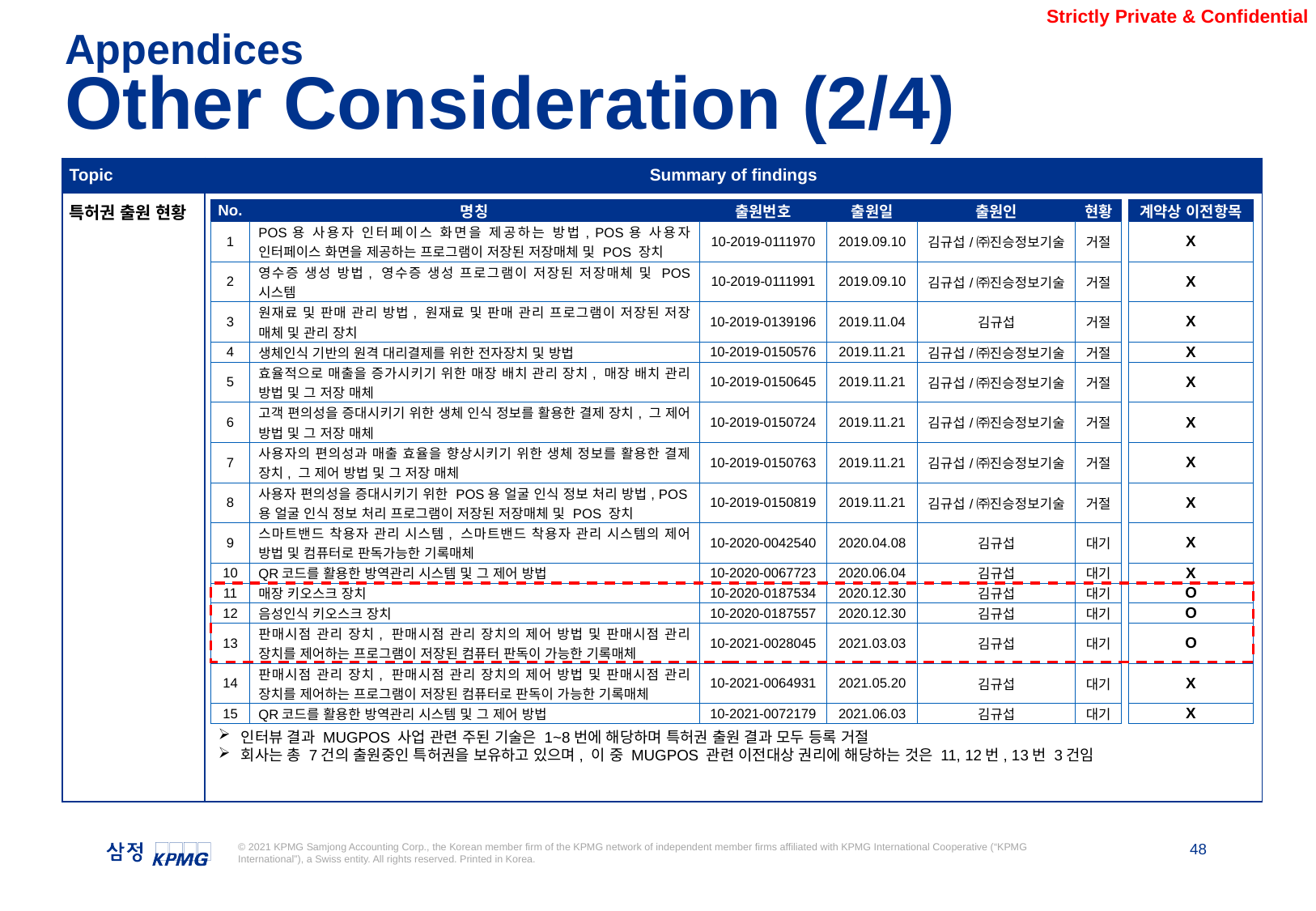

Appendices
Other Consideration (2/4)
| Topic | Summary of findings |
| --- | --- |
| 특허권 출원 현황 |  |
| No. | 명칭 | 출원번호 | 출원일 | 출원인 | 현황 |
| --- | --- | --- | --- | --- | --- |
| 1 | POS용 사용자 인터페이스 화면을 제공하는 방법, POS용 사용자 인터페이스 화면을 제공하는 프로그램이 저장된 저장매체 및 POS 장치 | 10-2019-0111970 | 2019.09.10 | 김규섭/㈜진승정보기술 | 거절 |
| 2 | 영수증 생성 방법, 영수증 생성 프로그램이 저장된 저장매체 및 POS 시스템 | 10-2019-0111991 | 2019.09.10 | 김규섭/㈜진승정보기술 | 거절 |
| 3 | 원재료 및 판매 관리 방법, 원재료 및 판매 관리 프로그램이 저장된 저장 매체 및 관리 장치 | 10-2019-0139196 | 2019.11.04 | 김규섭 | 거절 |
| 4 | 생체인식 기반의 원격 대리결제를 위한 전자장치 및 방법 | 10-2019-0150576 | 2019.11.21 | 김규섭/㈜진승정보기술 | 거절 |
| 5 | 효율적으로 매출을 증가시키기 위한 매장 배치 관리 장치, 매장 배치 관리 방법 및 그 저장 매체 | 10-2019-0150645 | 2019.11.21 | 김규섭/㈜진승정보기술 | 거절 |
| 6 | 고객 편의성을 증대시키기 위한 생체 인식 정보를 활용한 결제 장치, 그 제어 방법 및 그 저장 매체 | 10-2019-0150724 | 2019.11.21 | 김규섭/㈜진승정보기술 | 거절 |
| 7 | 사용자의 편의성과 매출 효율을 향상시키기 위한 생체 정보를 활용한 결제 장치, 그 제어 방법 및 그 저장 매체 | 10-2019-0150763 | 2019.11.21 | 김규섭/㈜진승정보기술 | 거절 |
| 8 | 사용자 편의성을 증대시키기 위한 POS용 얼굴 인식 정보 처리 방법, POS용 얼굴 인식 정보 처리 프로그램이 저장된 저장매체 및 POS 장치 | 10-2019-0150819 | 2019.11.21 | 김규섭/㈜진승정보기술 | 거절 |
| 9 | 스마트밴드 착용자 관리 시스템, 스마트밴드 착용자 관리 시스템의 제어 방법 및 컴퓨터로 판독가능한 기록매체 | 10-2020-0042540 | 2020.04.08 | 김규섭 | 대기 |
| 10 | QR코드를 활용한 방역관리 시스템 및 그 제어 방법 | 10-2020-0067723 | 2020.06.04 | 김규섭 | 대기 |
| 11 | 매장 키오스크 장치 | 10-2020-0187534 | 2020.12.30 | 김규섭 | 대기 |
| 12 | 음성인식 키오스크 장치 | 10-2020-0187557 | 2020.12.30 | 김규섭 | 대기 |
| 13 | 판매시점 관리 장치, 판매시점 관리 장치의 제어 방법 및 판매시점 관리 장치를 제어하는 프로그램이 저장된 컴퓨터 판독이 가능한 기록매체 | 10-2021-0028045 | 2021.03.03 | 김규섭 | 대기 |
| 14 | 판매시점 관리 장치, 판매시점 관리 장치의 제어 방법 및 판매시점 관리 장치를 제어하는 프로그램이 저장된 컴퓨터로 판독이 가능한 기록매체 | 10-2021-0064931 | 2021.05.20 | 김규섭 | 대기 |
| 15 | QR코드를 활용한 방역관리 시스템 및 그 제어 방법 | 10-2021-0072179 | 2021.06.03 | 김규섭 | 대기 |
| 계약상 이전항목 |
| --- |
| X |
| X |
| X |
| X |
| X |
| X |
| X |
| X |
| X |
| X |
| O |
| O |
| O |
| X |
| X |

인터뷰 결과 MUGPOS 사업 관련 주된 기술은 1~8번에 해당하며 특허권 출원 결과 모두 등록 거절
회사는 총 7건의 출원중인 특허권을 보유하고 있으며, 이 중 MUGPOS 관련 이전대상 권리에 해당하는 것은 11, 12번, 13번 3건임